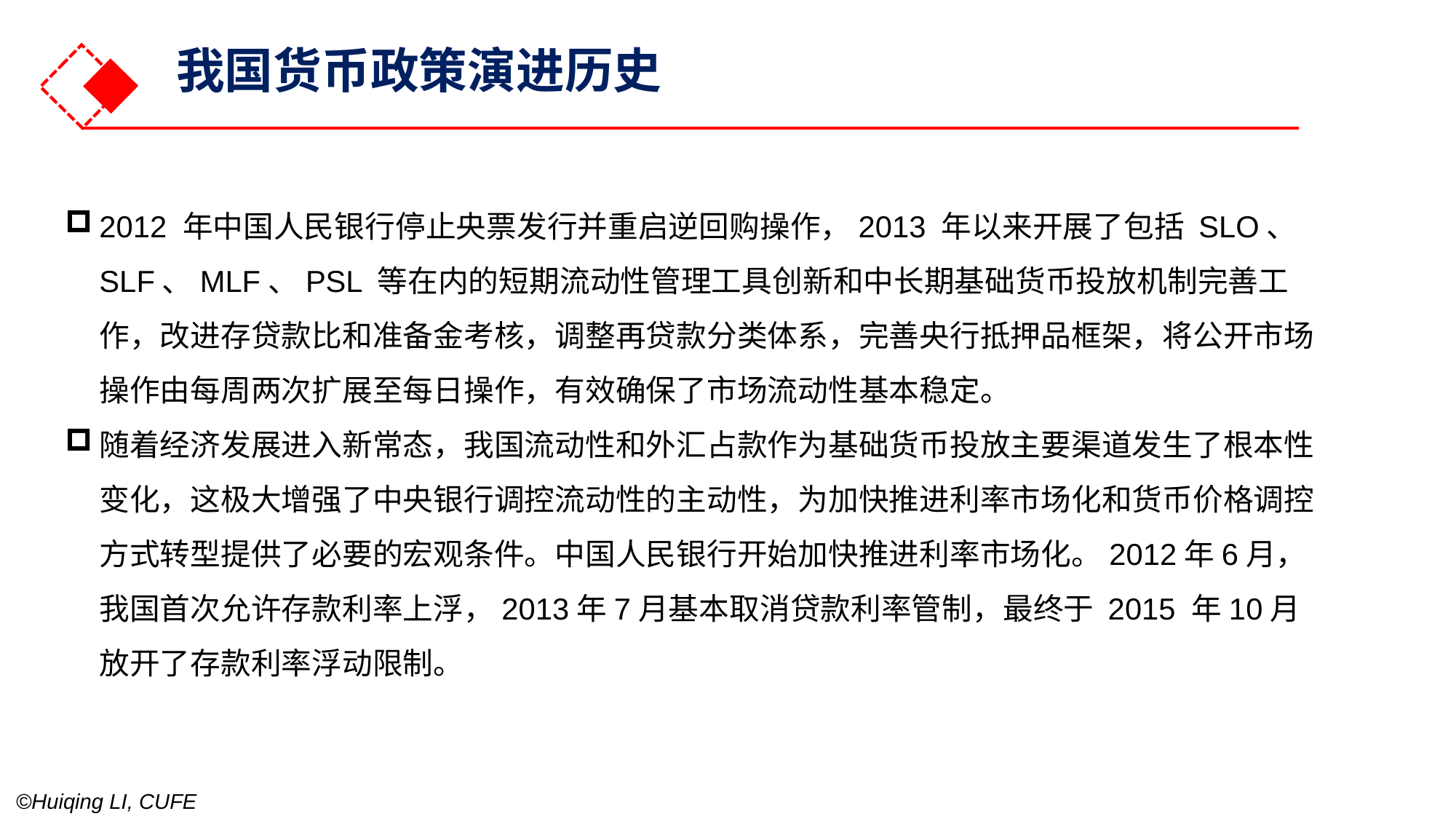

我国货币政策演进历史

2012 年中国人民银行停止央票发行并重启逆回购操作，2013 年以来开展了包括 SLO、SLF、MLF、PSL 等在内的短期流动性管理工具创新和中长期基础货币投放机制完善工作，改进存贷款比和准备金考核，调整再贷款分类体系，完善央行抵押品框架，将公开市场操作由每周两次扩展至每日操作，有效确保了市场流动性基本稳定。
随着经济发展进入新常态，我国流动性和外汇占款作为基础货币投放主要渠道发生了根本性变化，这极大增强了中央银行调控流动性的主动性，为加快推进利率市场化和货币价格调控方式转型提供了必要的宏观条件。中国人民银行开始加快推进利率市场化。2012年6月，我国首次允许存款利率上浮，2013年7月基本取消贷款利率管制，最终于 2015 年10月放开了存款利率浮动限制。